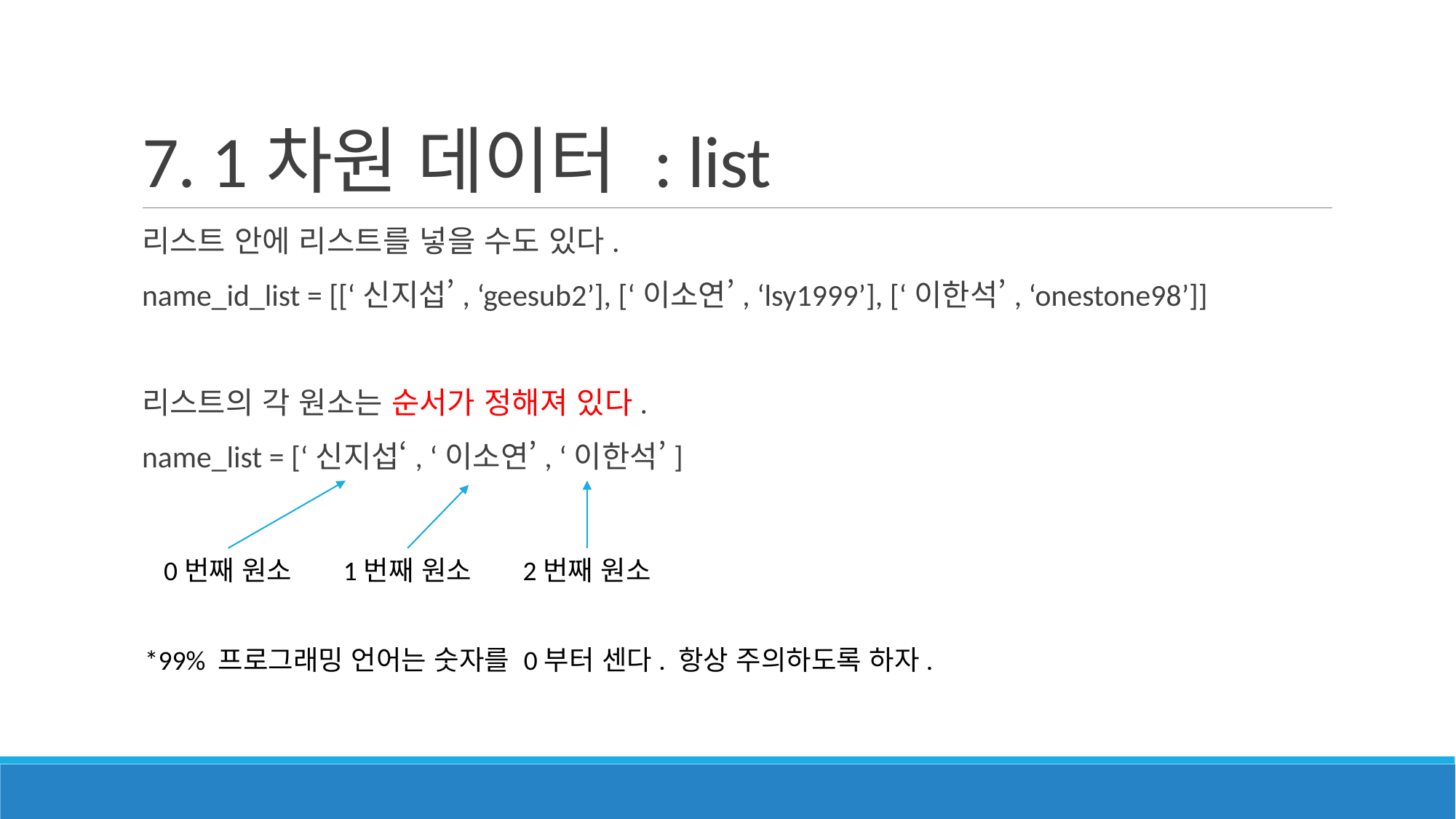

# 7. 1차원 데이터 : list
리스트 안에 리스트를 넣을 수도 있다.
name_id_list = [[‘신지섭’, ‘geesub2’], [‘이소연’, ‘lsy1999’], [‘이한석’, ‘onestone98’]]

리스트의 각 원소는 순서가 정해져 있다.
name_list = [‘신지섭‘, ‘이소연’, ‘이한석’]
0번째 원소
1번째 원소
2번째 원소
*99% 프로그래밍 언어는 숫자를 0부터 센다. 항상 주의하도록 하자.